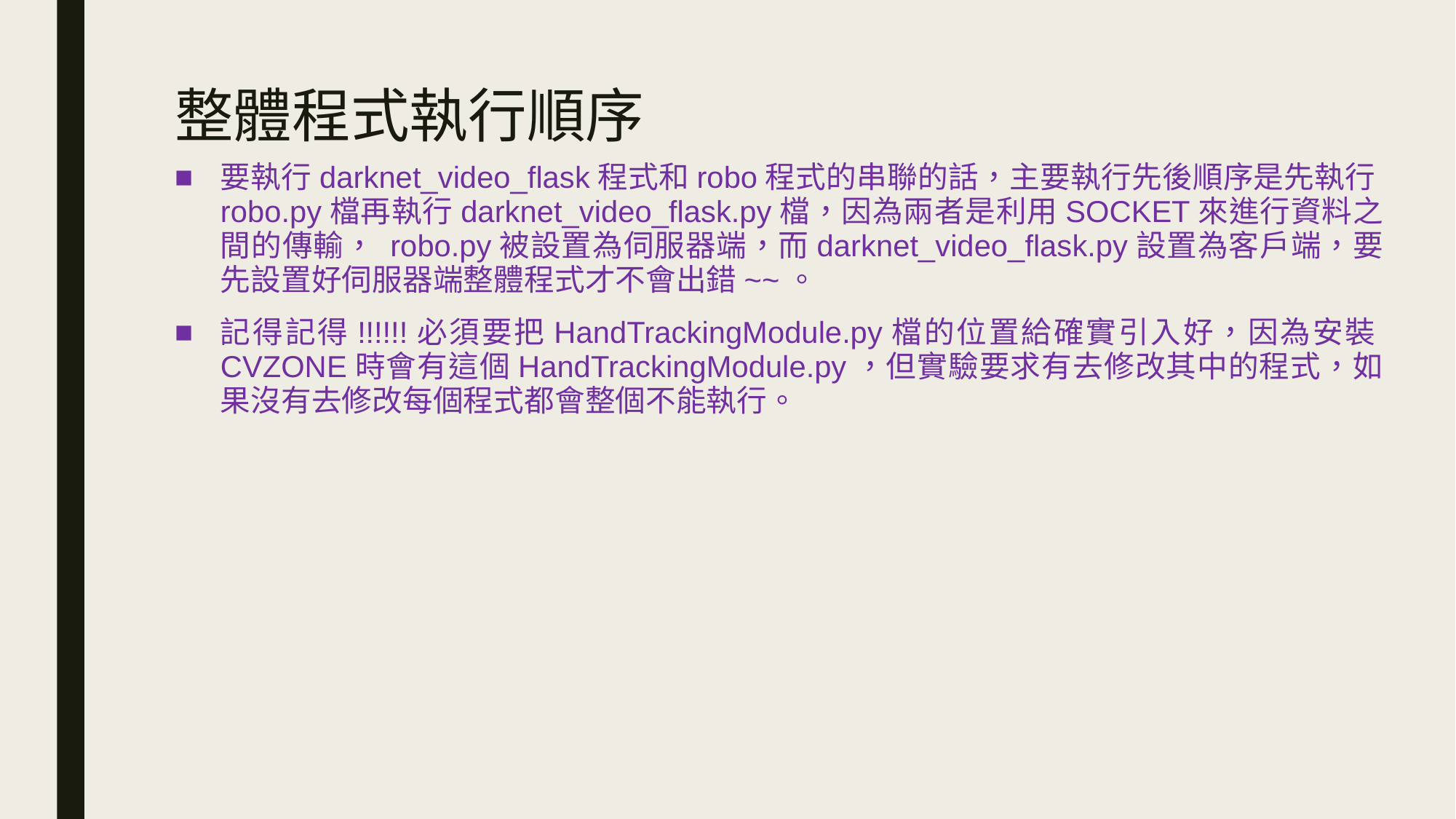

# 整體程式執行順序
要執行darknet_video_flask程式和robo程式的串聯的話，主要執行先後順序是先執行robo.py檔再執行darknet_video_flask.py檔，因為兩者是利用SOCKET來進行資料之間的傳輸， robo.py被設置為伺服器端，而darknet_video_flask.py設置為客戶端，要先設置好伺服器端整體程式才不會出錯~~。
記得記得!!!!!!必須要把HandTrackingModule.py檔的位置給確實引入好，因為安裝CVZONE時會有這個HandTrackingModule.py，但實驗要求有去修改其中的程式，如果沒有去修改每個程式都會整個不能執行。